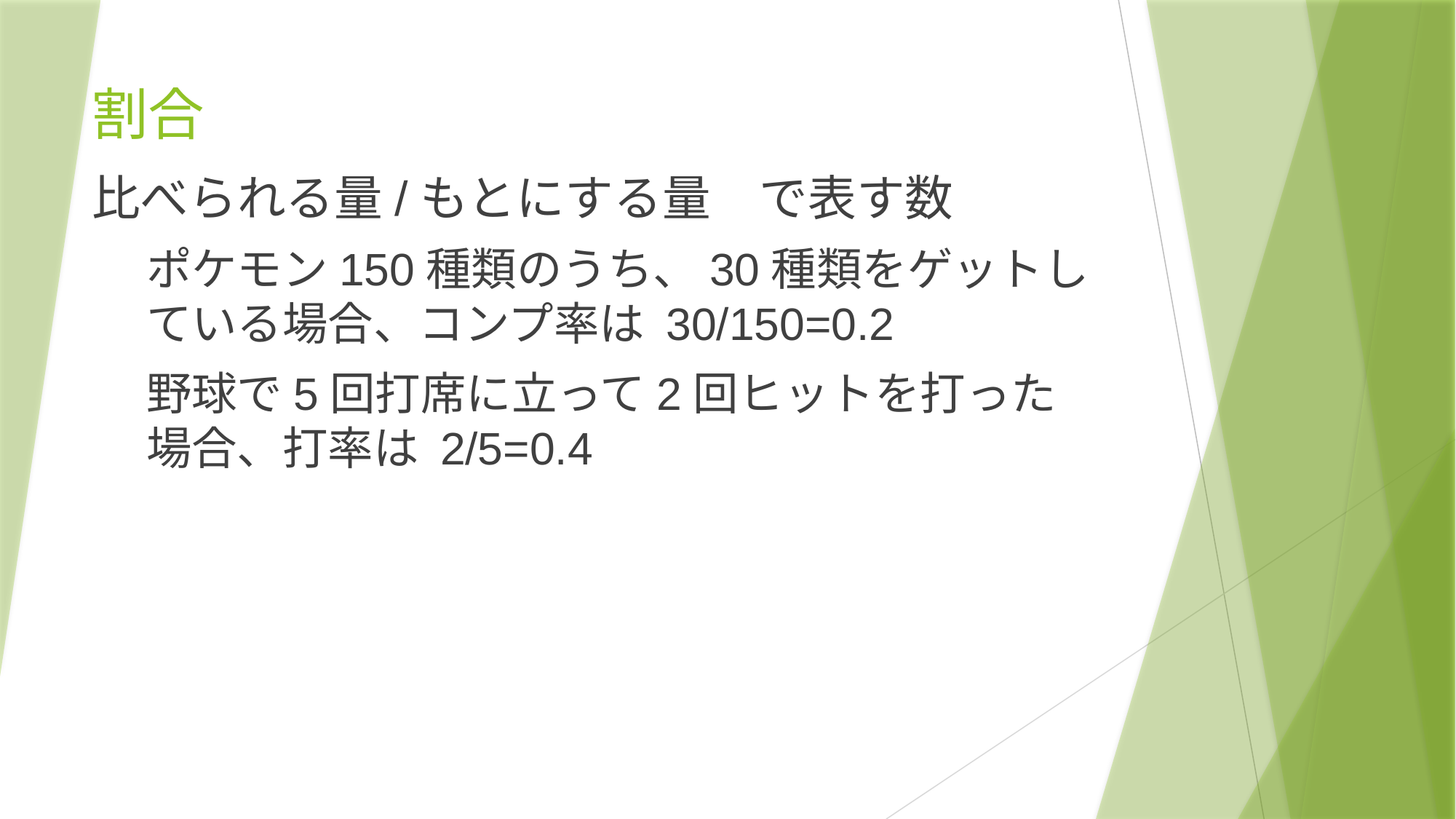

# 割合
比べられる量/もとにする量　で表す数
ポケモン150種類のうち、30種類をゲットしている場合、コンプ率は 30/150=0.2
野球で5回打席に立って2回ヒットを打った場合、打率は 2/5=0.4